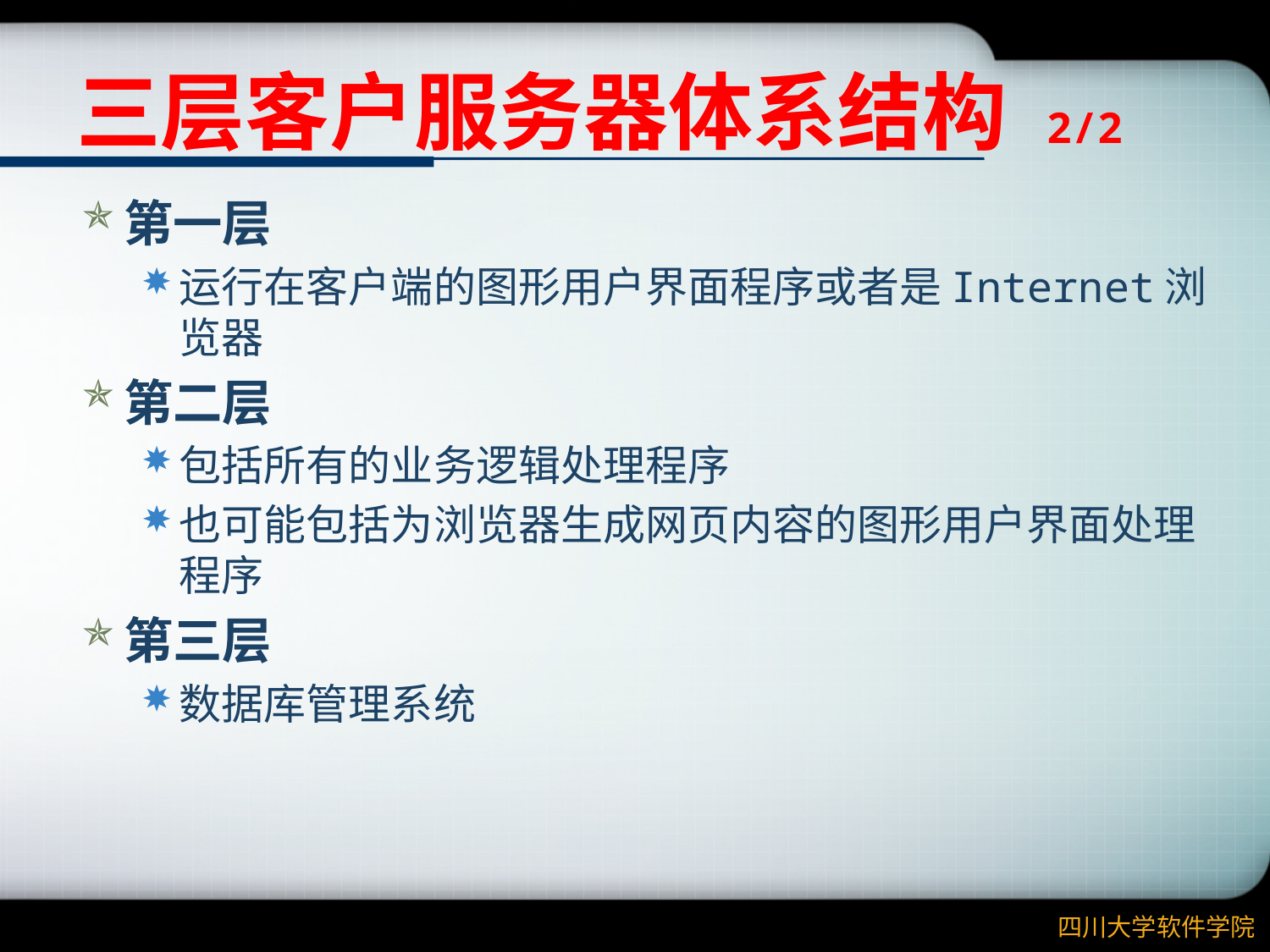

# 三层客户服务器体系结构 2/2
第一层
运行在客户端的图形用户界面程序或者是Internet浏览器
第二层
包括所有的业务逻辑处理程序
也可能包括为浏览器生成网页内容的图形用户界面处理程序
第三层
数据库管理系统